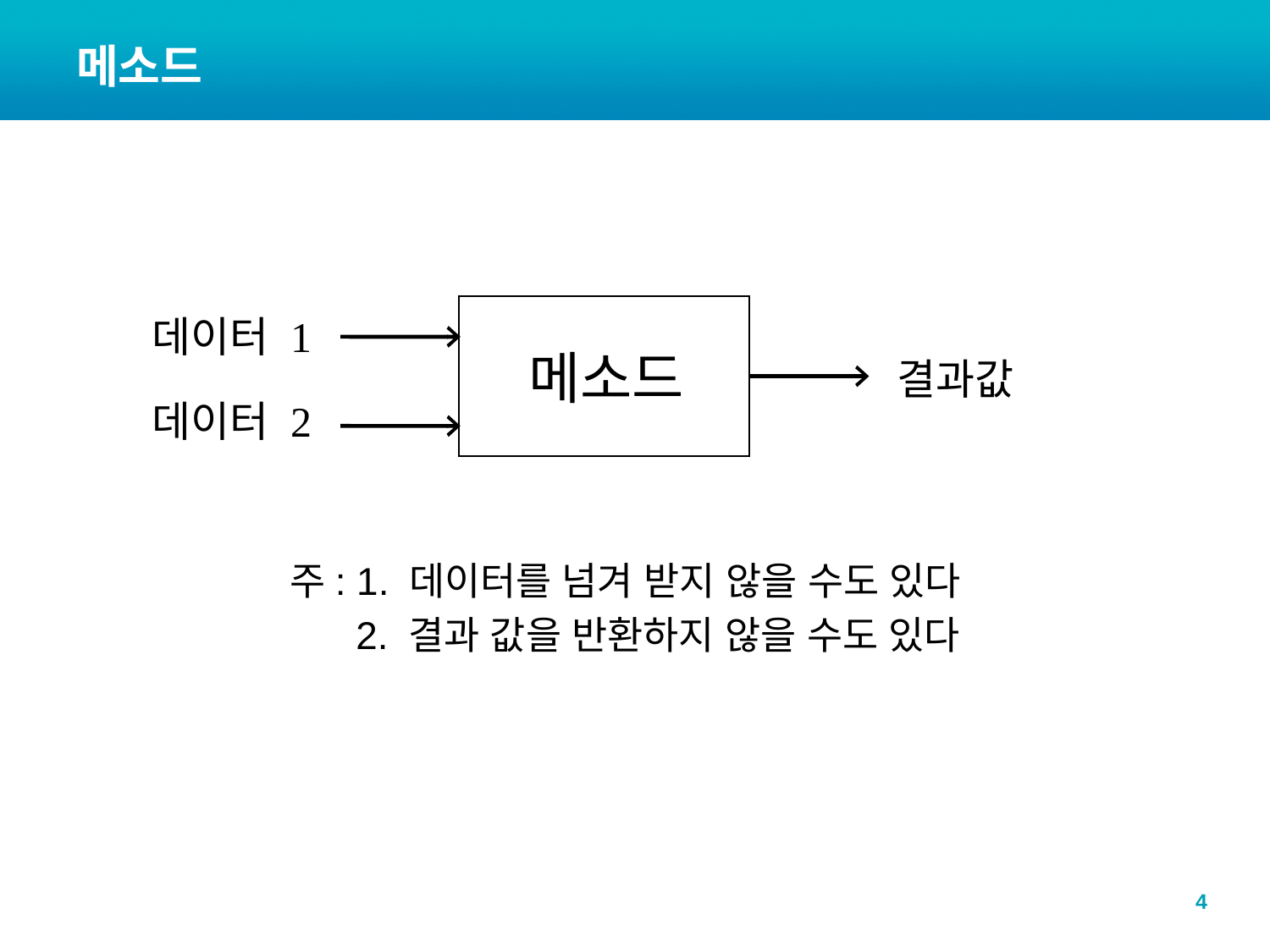

# 메소드

주: 1. 데이터를 넘겨 받지 않을 수도 있다
     2. 결과 값을 반환하지 않을 수도 있다

데이터 1
메소드

결과값

데이터 2